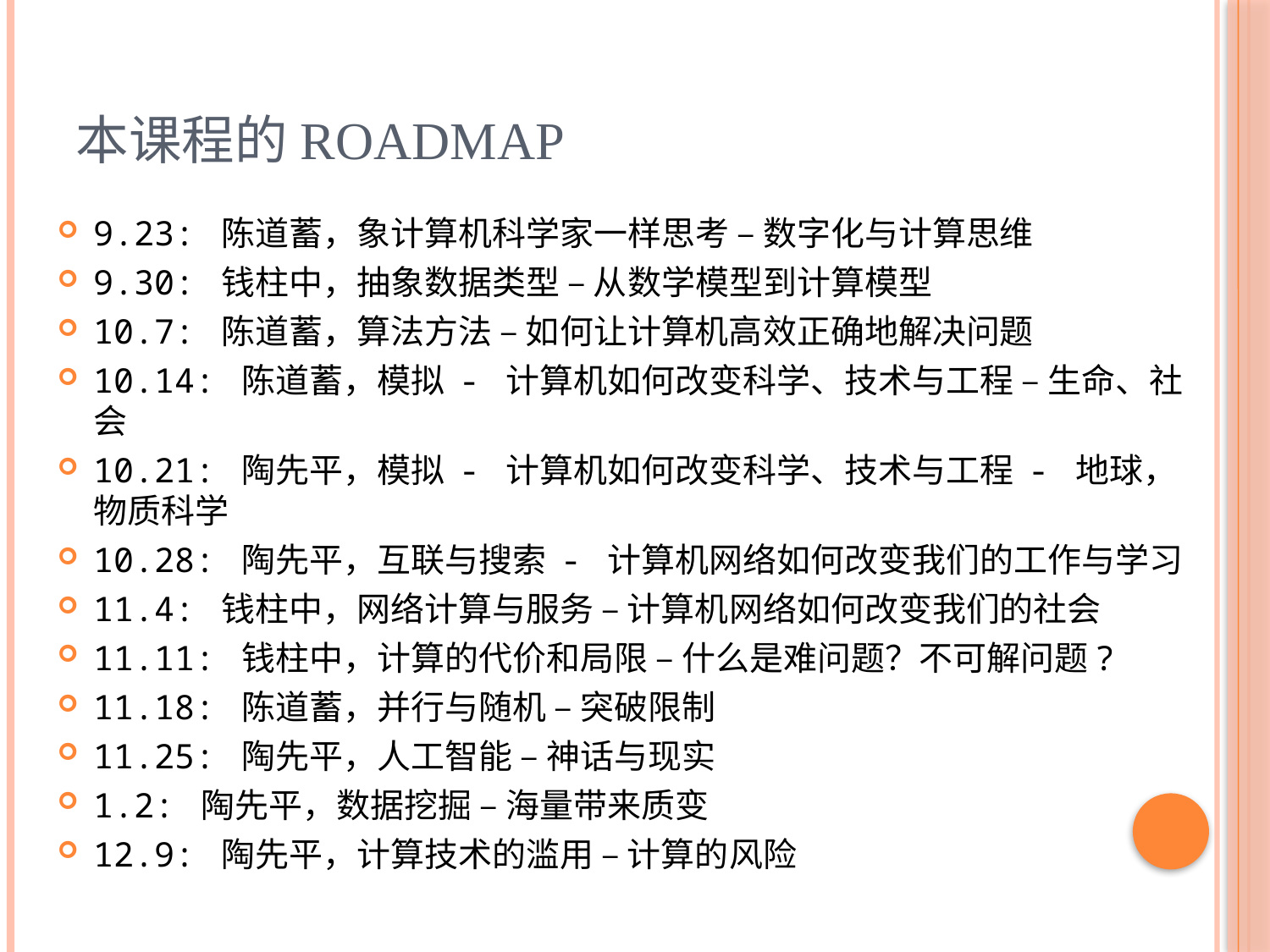

# 本课程的Roadmap
9.23: 陈道蓄，象计算机科学家一样思考 – 数字化与计算思维
9.30: 钱柱中，抽象数据类型 – 从数学模型到计算模型
10.7: 陈道蓄，算法方法 – 如何让计算机高效正确地解决问题
10.14: 陈道蓄，模拟 - 计算机如何改变科学、技术与工程 – 生命、社会
10.21: 陶先平，模拟 - 计算机如何改变科学、技术与工程 - 地球，物质科学
10.28: 陶先平，互联与搜索 - 计算机网络如何改变我们的工作与学习
11.4: 钱柱中，网络计算与服务 – 计算机网络如何改变我们的社会
11.11: 钱柱中，计算的代价和局限 – 什么是难问题？不可解问题?
11.18: 陈道蓄，并行与随机 – 突破限制
11.25: 陶先平，人工智能 – 神话与现实
1.2: 陶先平，数据挖掘 – 海量带来质变
12.9: 陶先平，计算技术的滥用 – 计算的风险